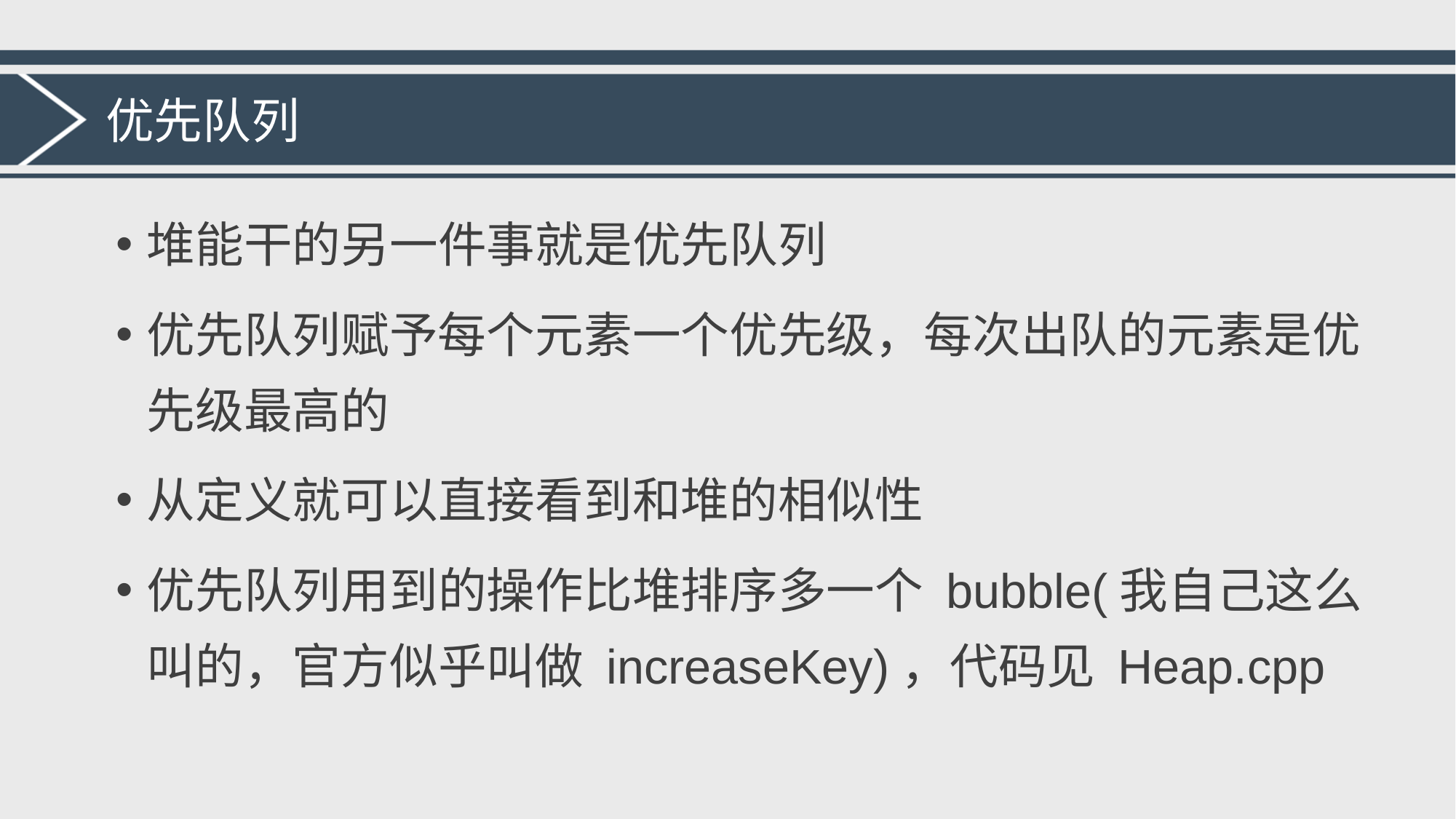

# 优先队列
堆能干的另一件事就是优先队列
优先队列赋予每个元素一个优先级，每次出队的元素是优先级最高的
从定义就可以直接看到和堆的相似性
优先队列用到的操作比堆排序多一个 bubble(我自己这么叫的，官方似乎叫做 increaseKey)，代码见 Heap.cpp